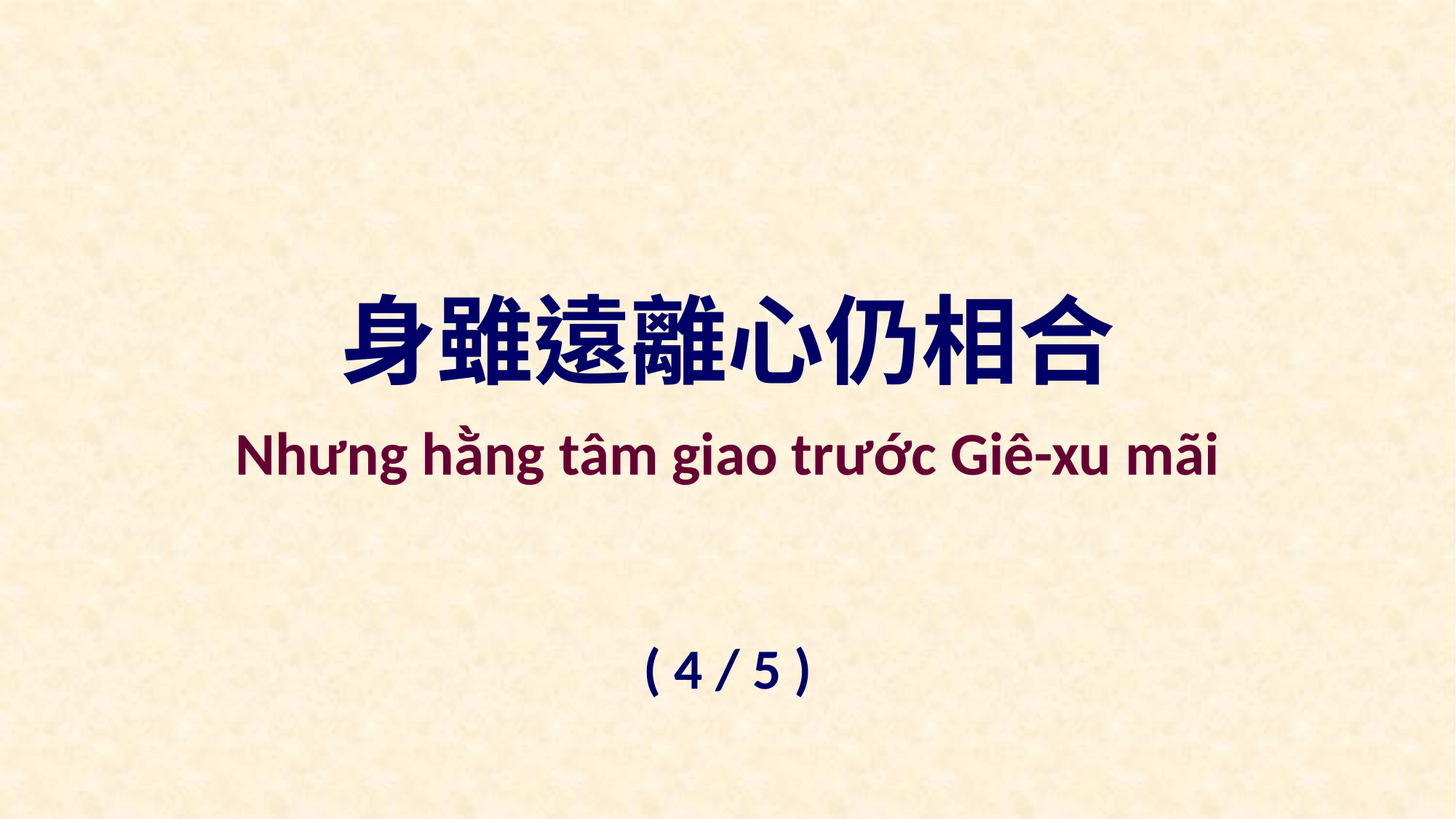

身雖遠離心仍相合
Nhưng hằng tâm giao trước Giê-xu mãi
( 4 / 5 )